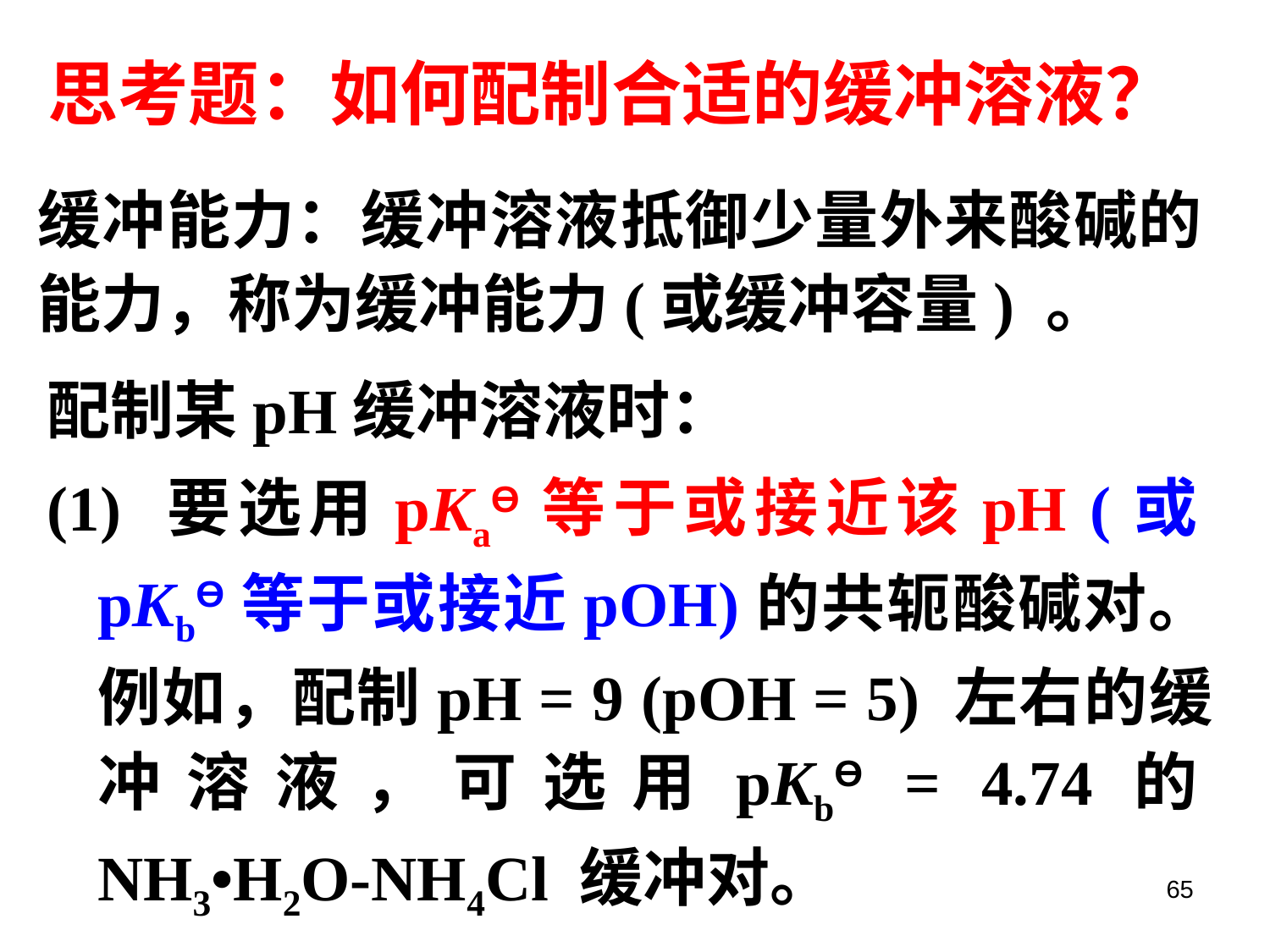

思考题：如何配制合适的缓冲溶液？
缓冲能力：缓冲溶液抵御少量外来酸碱的能力，称为缓冲能力(或缓冲容量) 。

配制某pH缓冲溶液时：
(1) 要选用pKaƟ等于或接近该pH (或pKbƟ等于或接近pOH)的共轭酸碱对。例如，配制pH = 9 (pOH = 5) 左右的缓冲溶液，可选用pKbƟ = 4.74的NH3•H2O-NH4Cl 缓冲对。
65